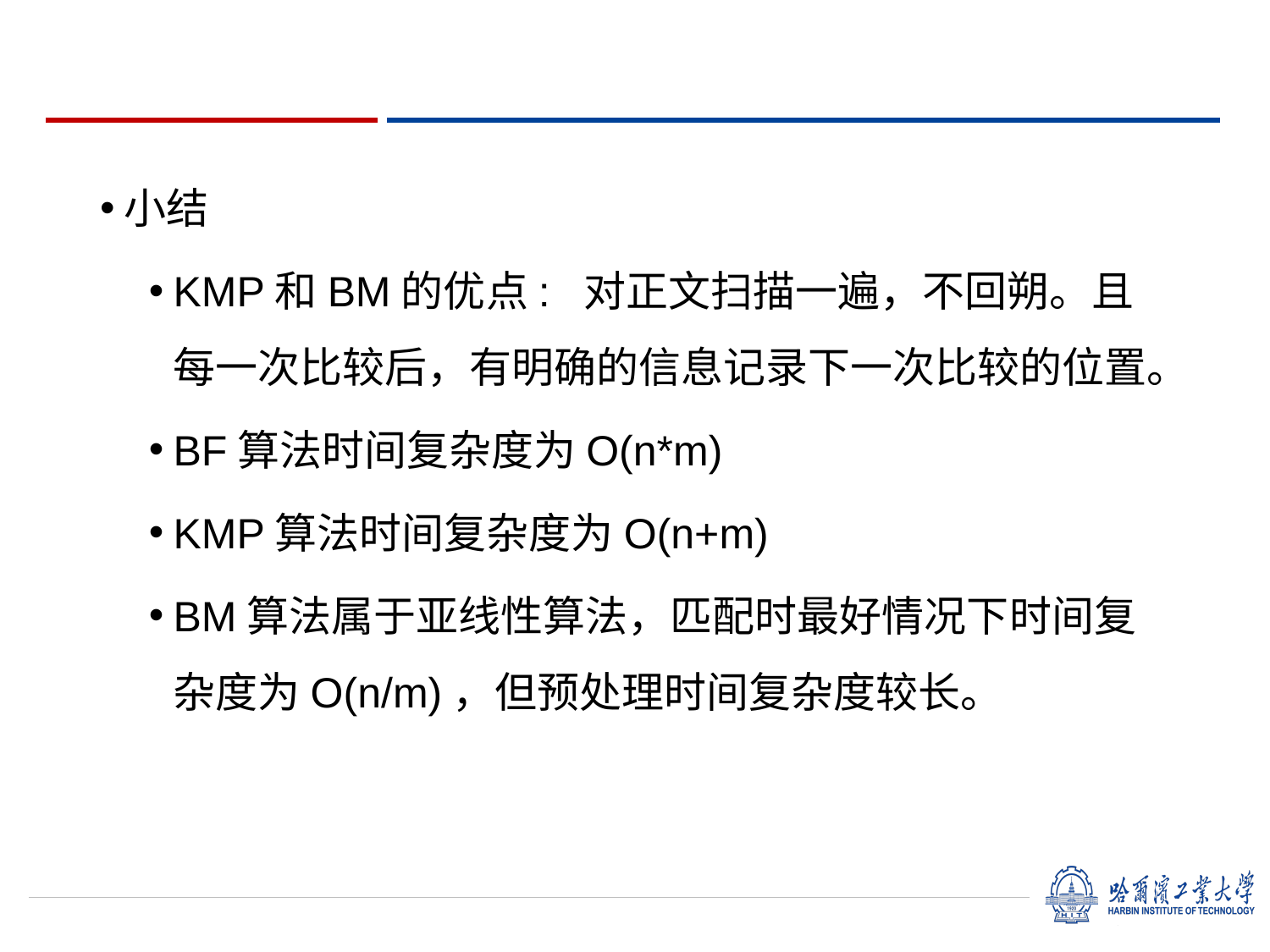

小结
KMP和BM的优点:  对正文扫描一遍，不回朔。且每一次比较后，有明确的信息记录下一次比较的位置。
BF算法时间复杂度为O(n*m)
KMP算法时间复杂度为O(n+m)
BM算法属于亚线性算法，匹配时最好情况下时间复杂度为O(n/m)，但预处理时间复杂度较长。